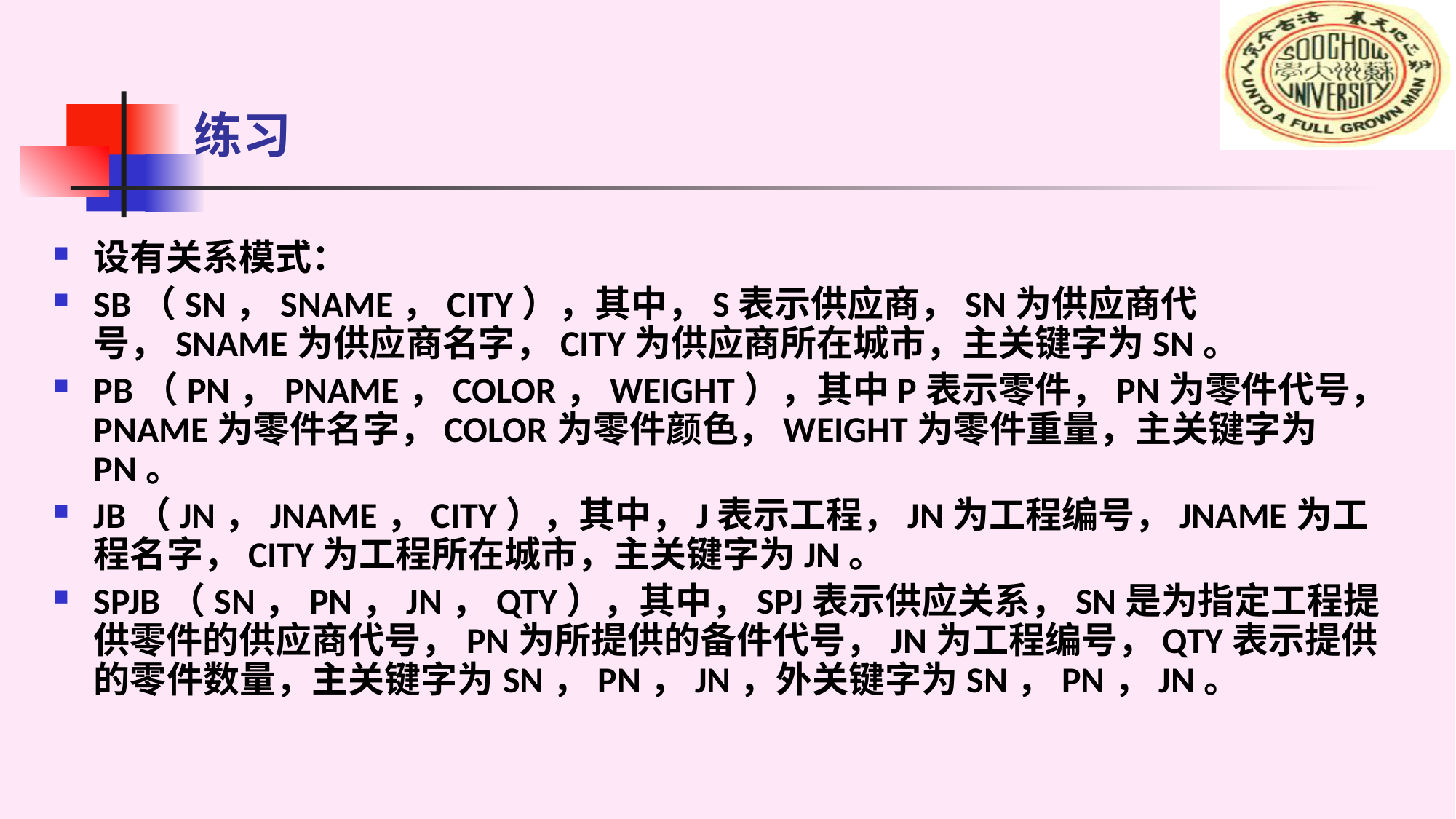

# 练习
设有关系模式：
SB（SN，SNAME，CITY），其中，S表示供应商，SN为供应商代号，SNAME为供应商名字，CITY为供应商所在城市，主关键字为SN。
PB（PN，PNAME，COLOR，WEIGHT），其中P表示零件，PN为零件代号，PNAME为零件名字，COLOR为零件颜色，WEIGHT为零件重量，主关键字为PN。
JB（JN，JNAME，CITY），其中，J表示工程，JN为工程编号，JNAME为工程名字，CITY为工程所在城市，主关键字为JN。
SPJB（SN，PN，JN，QTY），其中，SPJ表示供应关系，SN是为指定工程提供零件的供应商代号，PN为所提供的备件代号，JN为工程编号，QTY表示提供的零件数量，主关键字为SN，PN，JN，外关键字为SN，PN，JN。